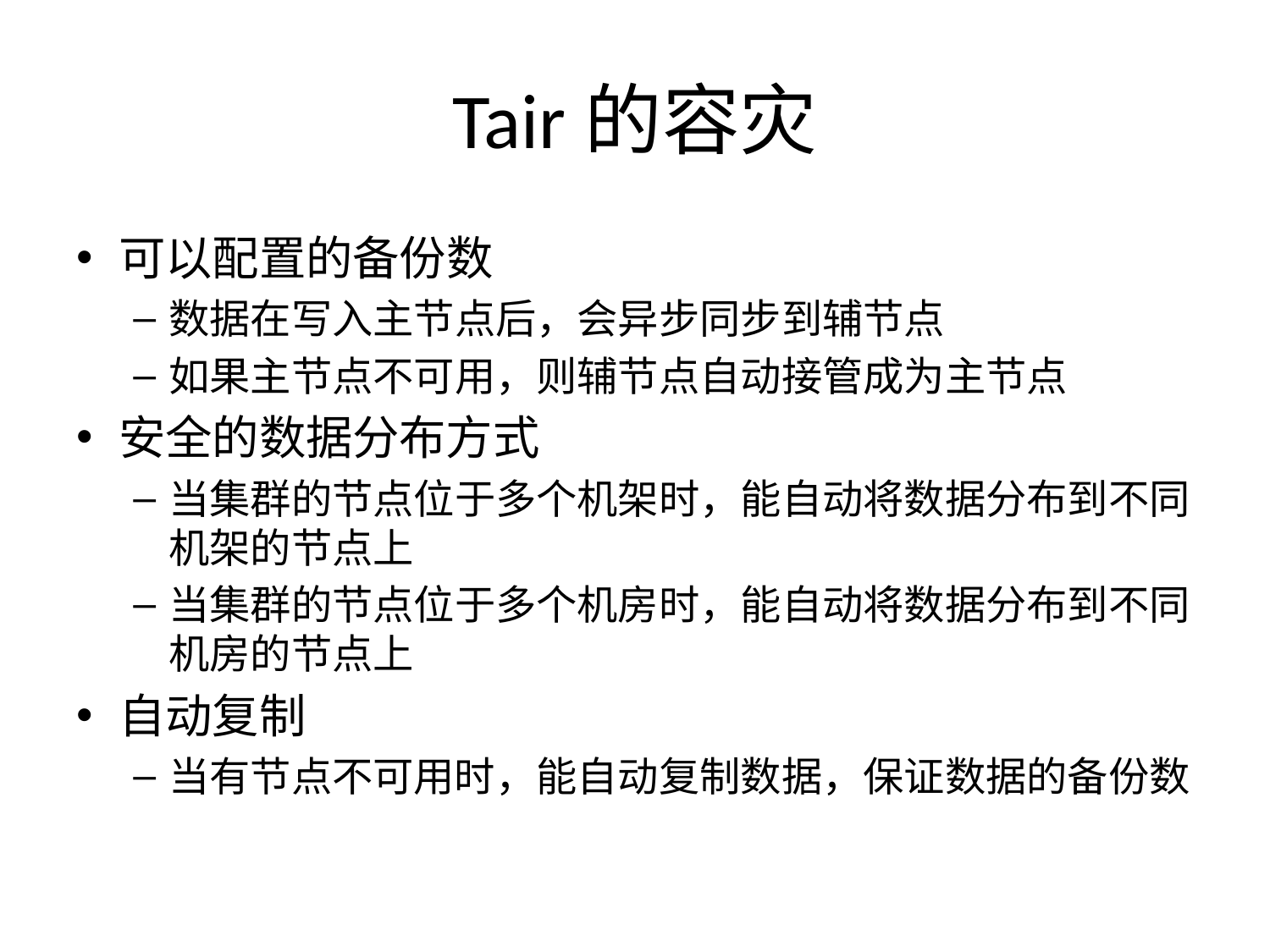

# Tair的容灾
可以配置的备份数
数据在写入主节点后，会异步同步到辅节点
如果主节点不可用，则辅节点自动接管成为主节点
安全的数据分布方式
当集群的节点位于多个机架时，能自动将数据分布到不同机架的节点上
当集群的节点位于多个机房时，能自动将数据分布到不同机房的节点上
自动复制
当有节点不可用时，能自动复制数据，保证数据的备份数